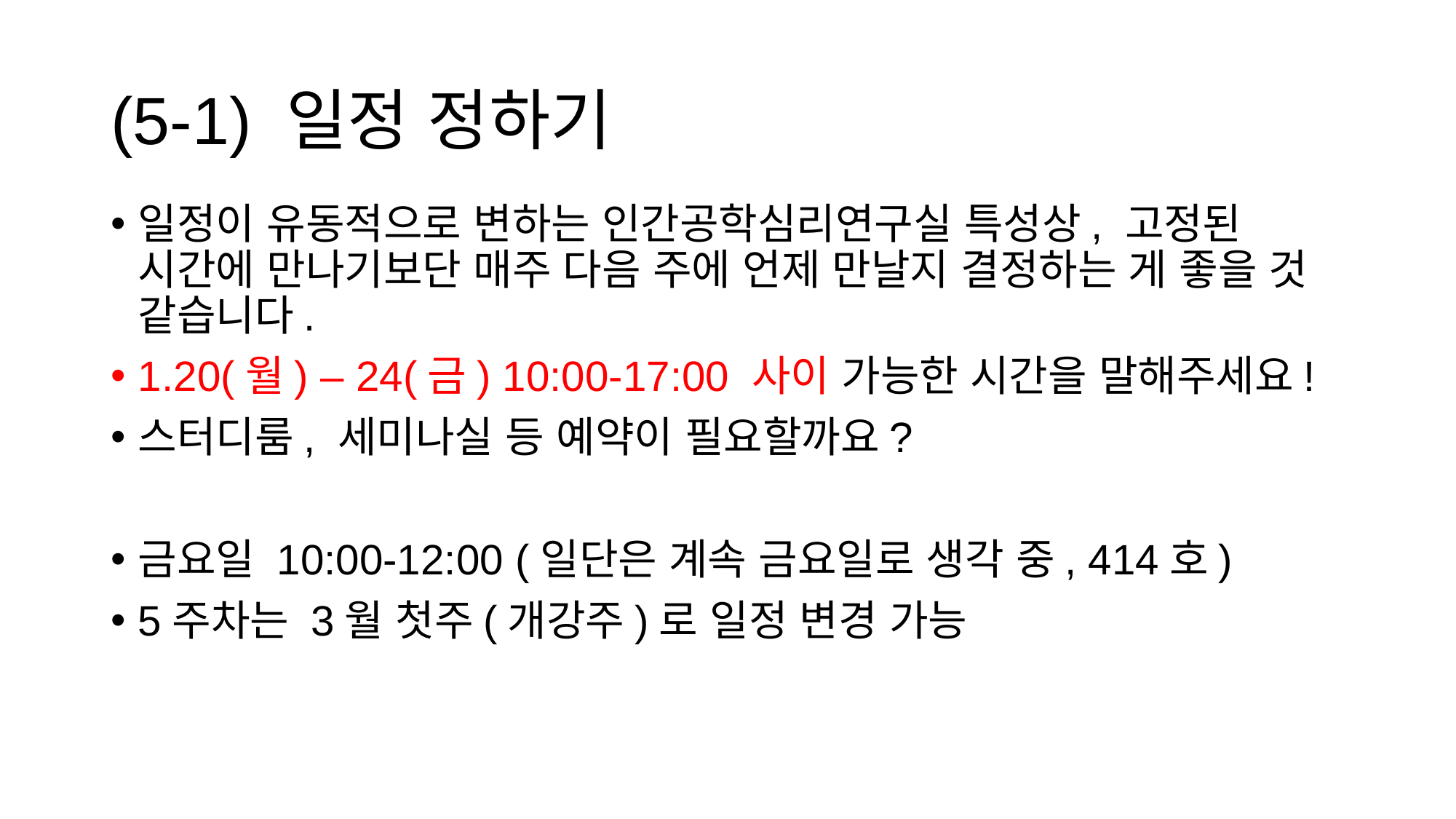

# (5-1) 일정 정하기
일정이 유동적으로 변하는 인간공학심리연구실 특성상, 고정된 시간에 만나기보단 매주 다음 주에 언제 만날지 결정하는 게 좋을 것 같습니다.
1.20(월) – 24(금) 10:00-17:00 사이 가능한 시간을 말해주세요!
스터디룸, 세미나실 등 예약이 필요할까요?

금요일 10:00-12:00 (일단은 계속 금요일로 생각 중, 414호)
5주차는 3월 첫주(개강주)로 일정 변경 가능